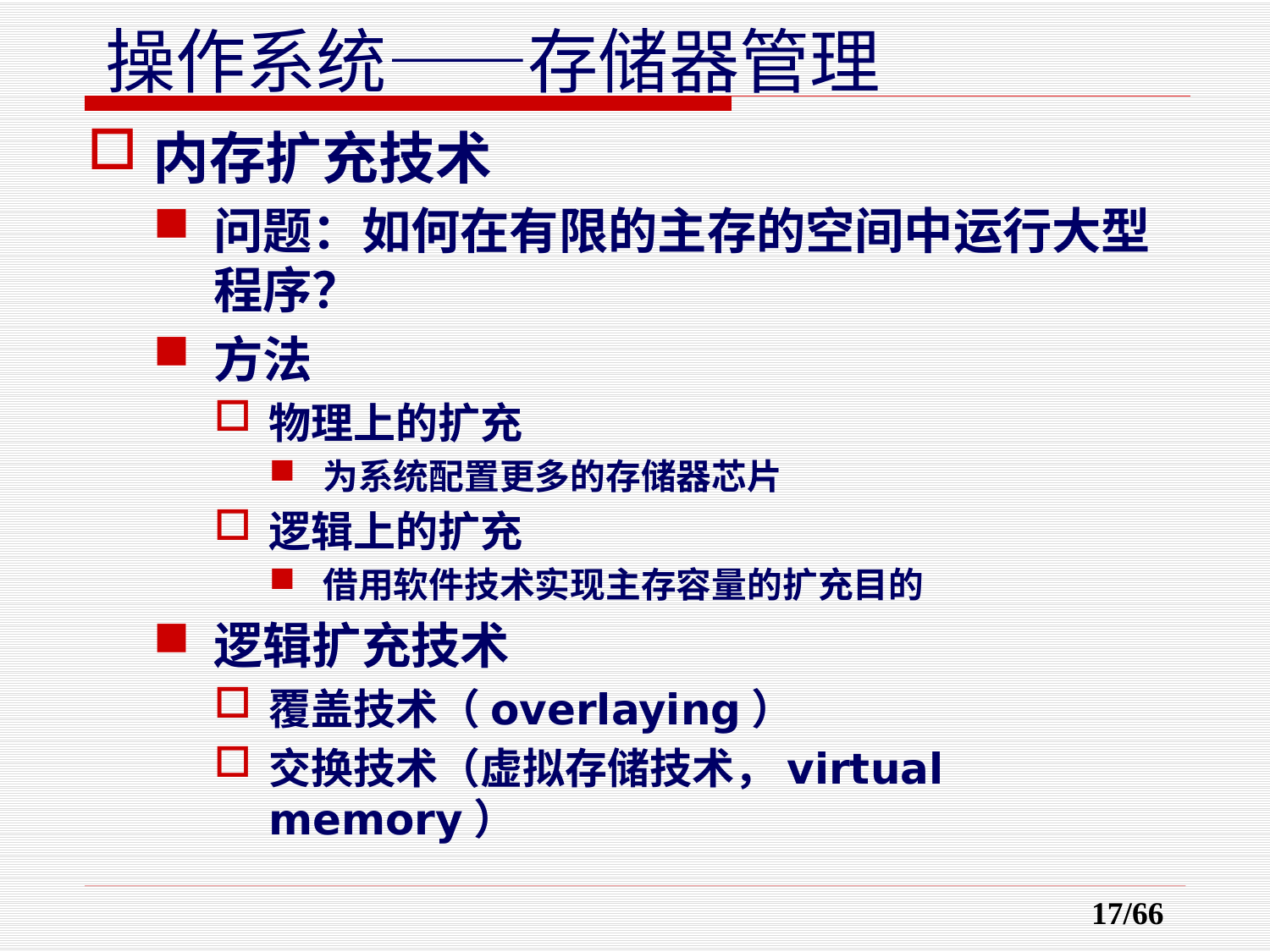

内存扩充技术
问题：如何在有限的主存的空间中运行大型程序？
方法
物理上的扩充
为系统配置更多的存储器芯片
逻辑上的扩充
借用软件技术实现主存容量的扩充目的
逻辑扩充技术
覆盖技术（overlaying）
交换技术（虚拟存储技术，virtual memory）